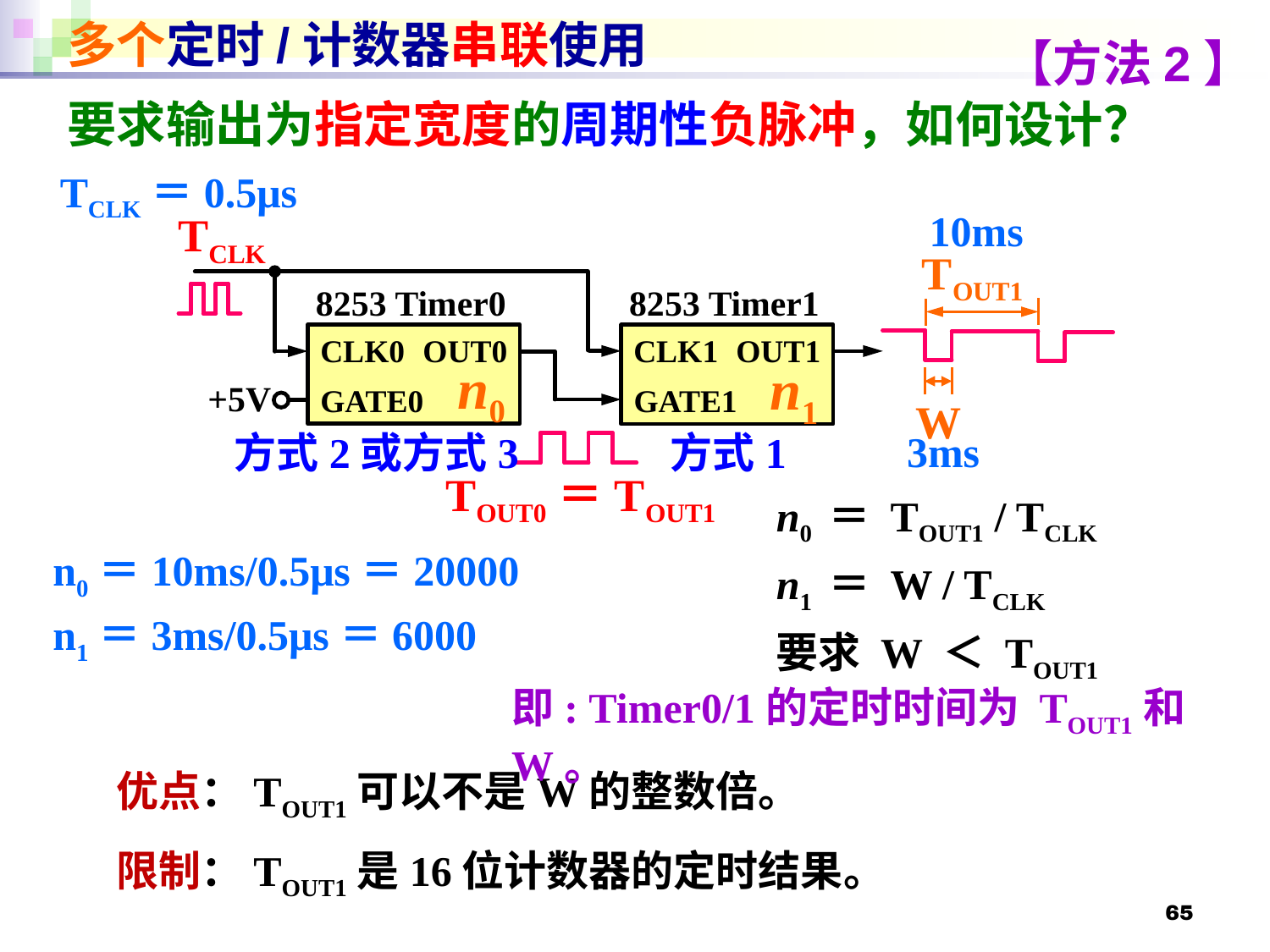

# 多个定时/计数器串联使用
【方法2】
要求输出为指定宽度的周期性负脉冲，如何设计？
TCLK＝0.5μs
10ms
TCLK
TOUT1
W

8253 Timer0
8253 Timer1

CLK0
OUT0

CLK1
OUT1
n0
n1
+5V
GATE0
GATE1

3ms
方式2或方式3
方式1
TOUT0＝TOUT1
n0 ＝ TOUT1 / TCLK
n1 ＝ W / TCLK
要求 W ＜ TOUT1
n0＝10ms/0.5μs＝20000
n1＝3ms/0.5μs＝6000
即: Timer0/1的定时时间为 TOUT1和W。
优点：TOUT1可以不是W的整数倍。
限制：TOUT1是16位计数器的定时结果。
65